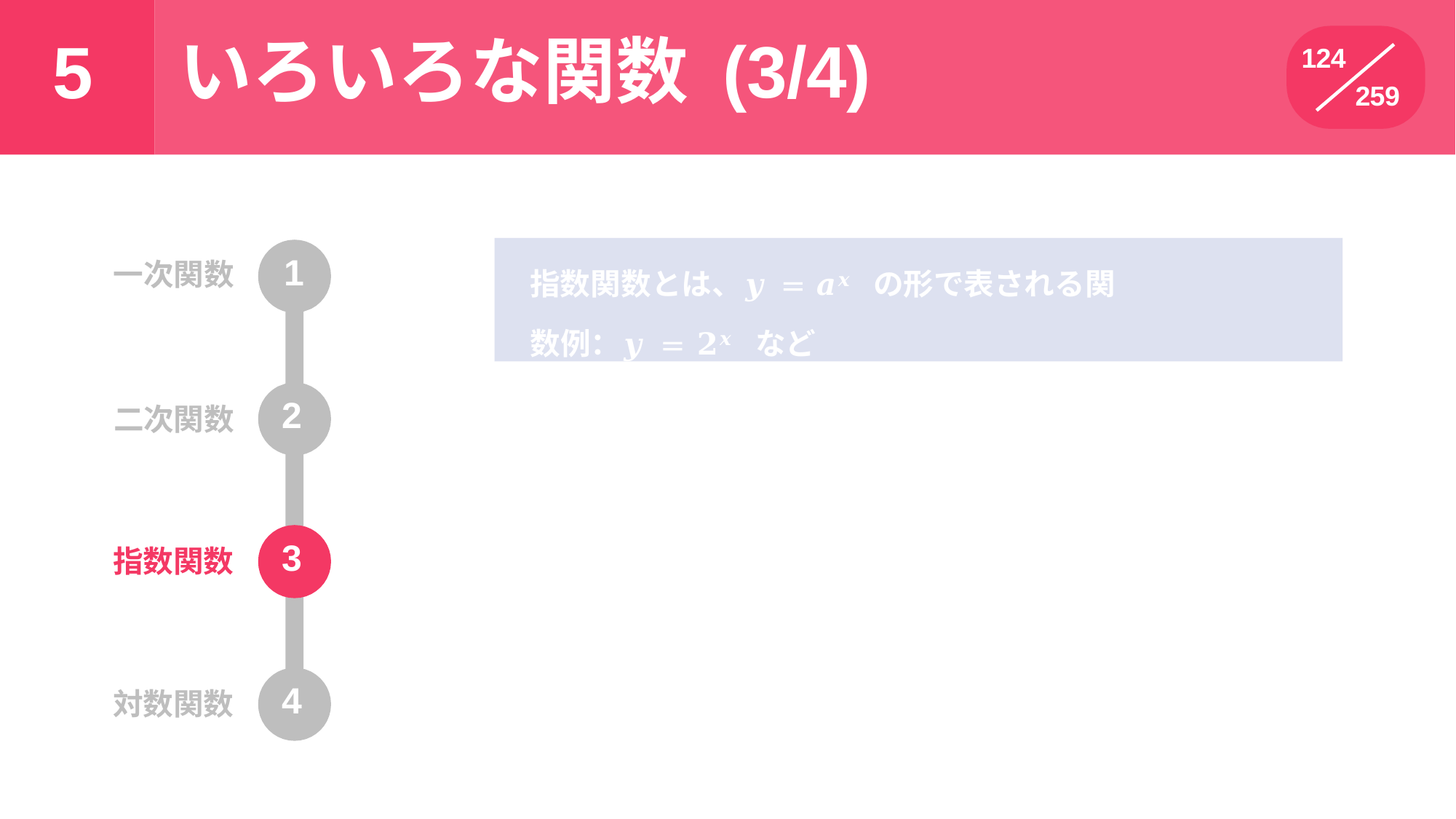

いろいろな関数 (3/4)
# 5
124
259
指数関数とは、𝒚 = 𝒂𝒙 の形で表される関数例：𝒚 = 𝟐𝒙 など

一次関数	1
2
二次関数

3
指数関数

4
対数関数